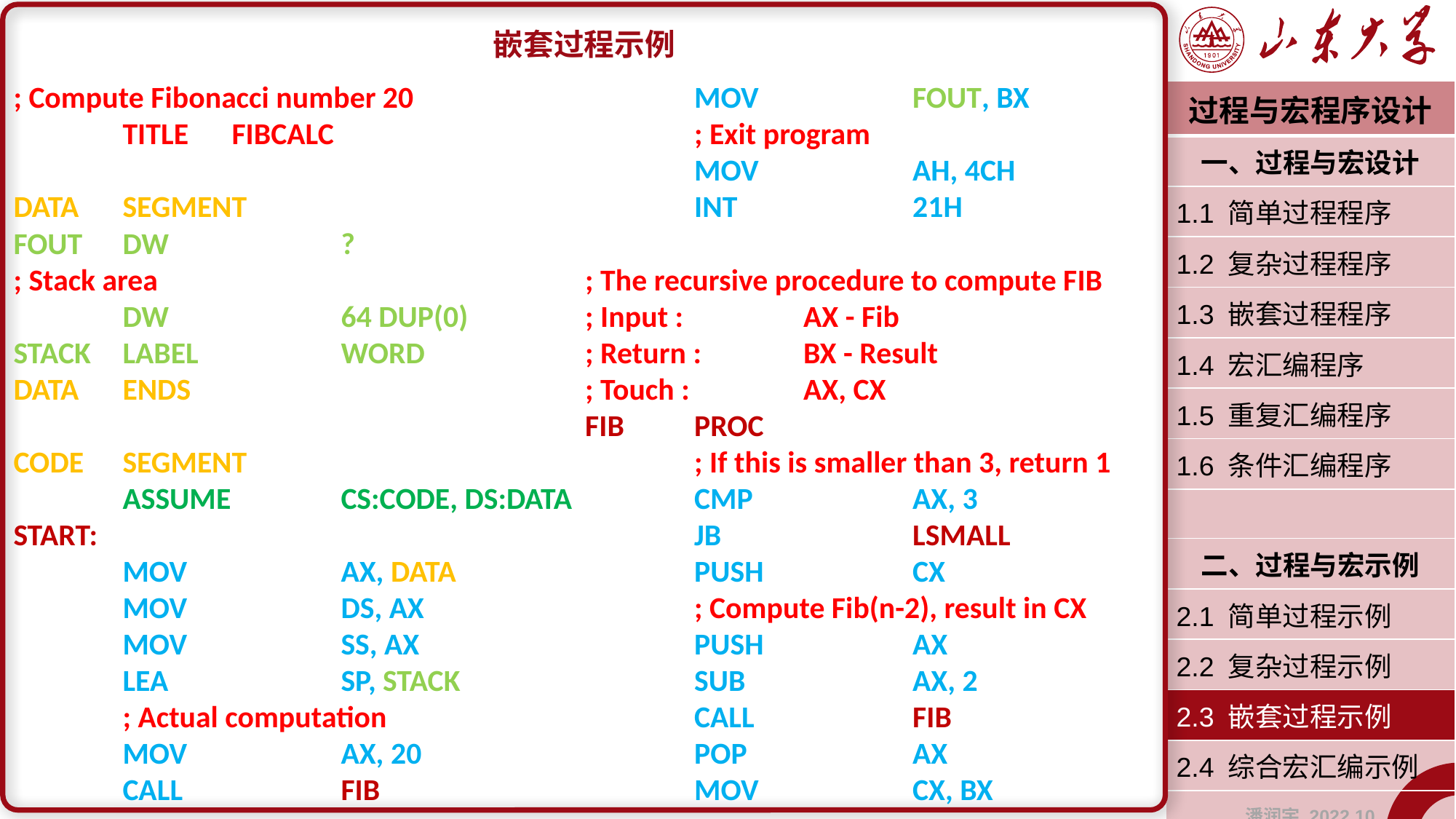

嵌套过程示例
; Compute Fibonacci number 20
	TITLE	FIBCALC

DATA	SEGMENT
FOUT	DW		?
; Stack area
	DW		64 DUP(0)
STACK	LABEL		WORD
DATA	ENDS

CODE	SEGMENT
	ASSUME		CS:CODE, DS:DATA
START:
	MOV		AX, DATA
	MOV		DS, AX
	MOV		SS, AX
	LEA		SP, STACK
	; Actual computation
	MOV		AX, 20
	CALL		FIB
	MOV		FOUT, BX
	; Exit program
	MOV     		AH, 4CH
	INT		21H

; The recursive procedure to compute FIB
; Input :		AX - Fib
; Return :	BX - Result
; Touch :		AX, CX
FIB	PROC
	; If this is smaller than 3, return 1
	CMP		AX, 3
	JB		LSMALL
	PUSH		CX
	; Compute Fib(n-2), result in CX
	PUSH		AX
	SUB		AX, 2
	CALL		FIB
	POP		AX
	MOV		CX, BX
| 过程与宏程序设计 |
| --- |
| 一、过程与宏设计 |
| 1.1 简单过程程序 |
| 1.2 复杂过程程序 |
| 1.3 嵌套过程程序 |
| 1.4 宏汇编程序 |
| 1.5 重复汇编程序 |
| 1.6 条件汇编程序 |
|  |
| 二、过程与宏示例 |
| 2.1 简单过程示例 |
| 2.2 复杂过程示例 |
| 2.3 嵌套过程示例 |
| 2.4 综合宏汇编示例 |
| 潘润宇 2022.10 |